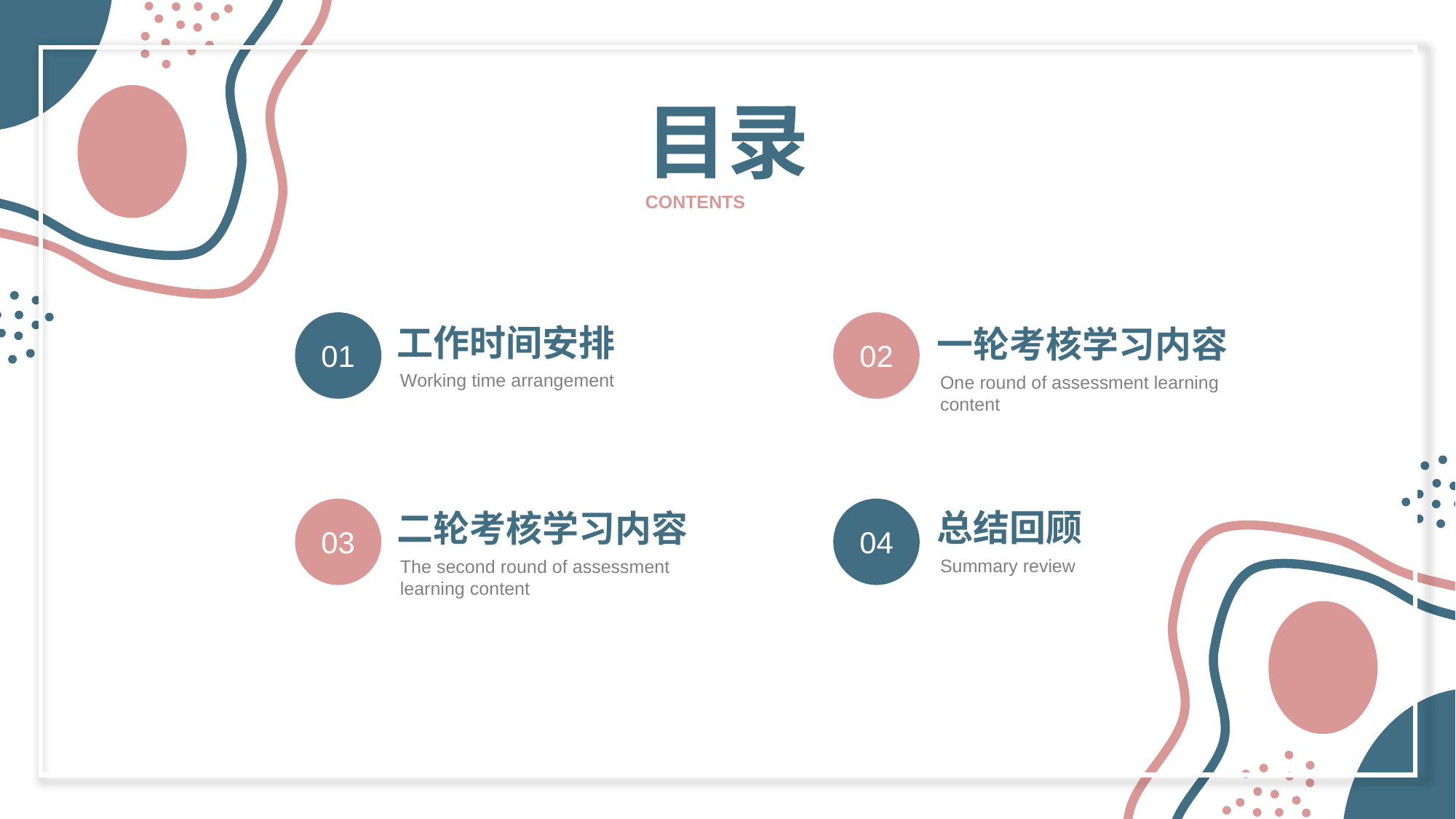

目录
CONTENTS
01
02
工作时间安排
一轮考核学习内容
Working time arrangement
One round of assessment learning content

03
04
总结回顾
二轮考核学习内容
Summary review
The second round of assessment learning content